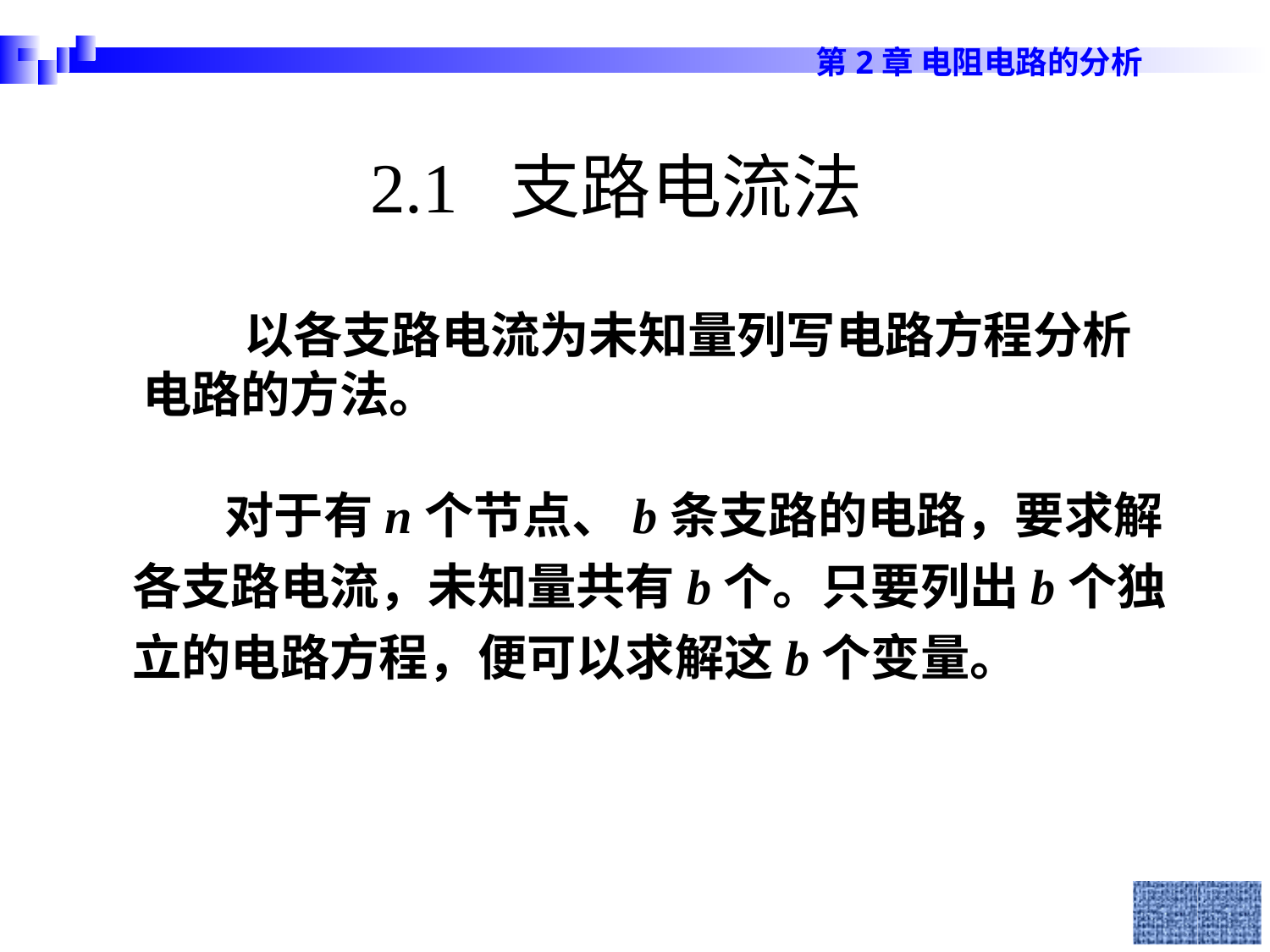

2.1  支路电流法
        以各支路电流为未知量列写电路方程分析电路的方法。
对于有n个节点、b条支路的电路，要求解各支路电流，未知量共有b个。只要列出b个独立的电路方程，便可以求解这b个变量。